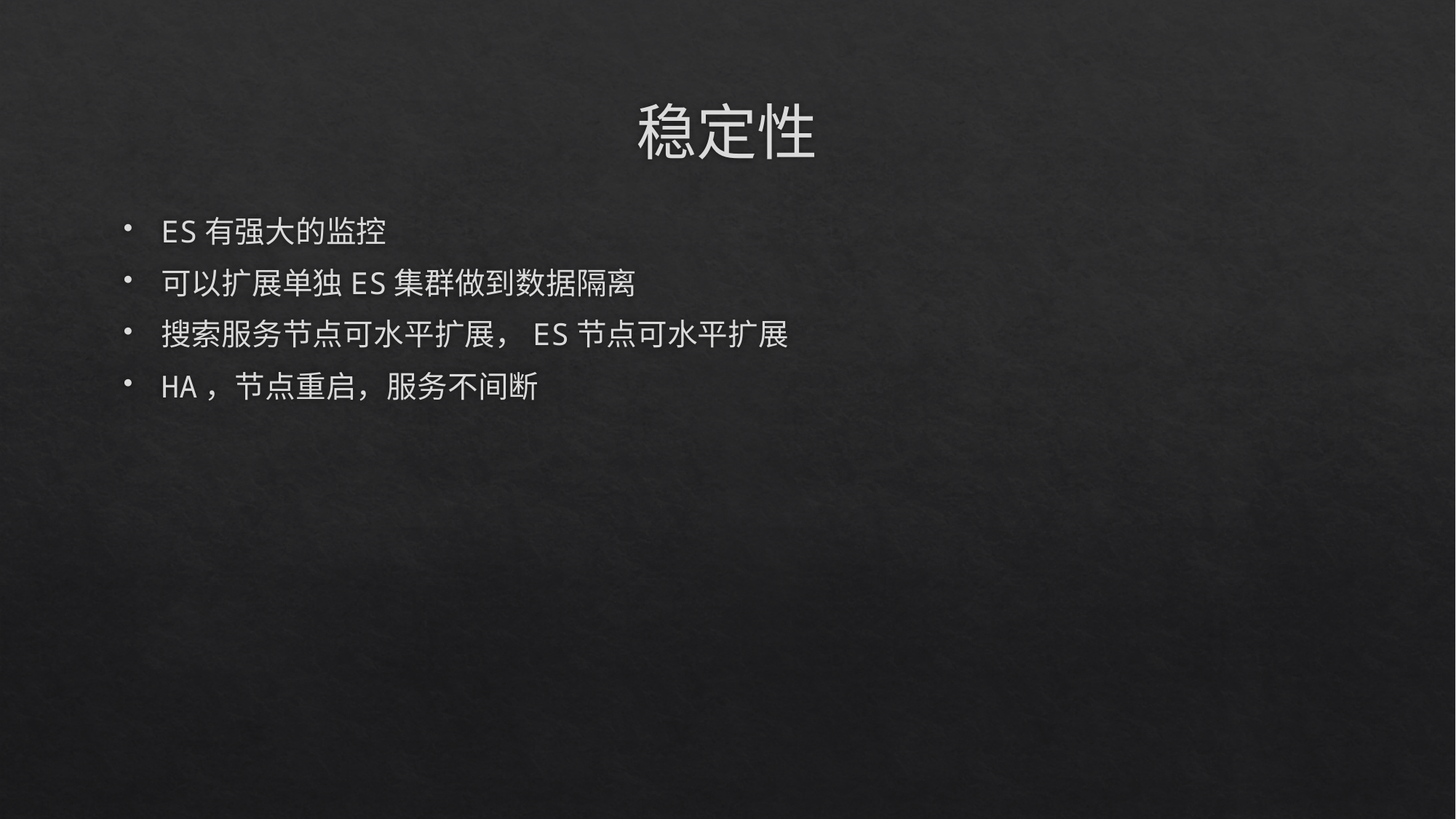

# 稳定性
ES有强大的监控
可以扩展单独ES集群做到数据隔离
搜索服务节点可水平扩展，ES节点可水平扩展
HA，节点重启，服务不间断